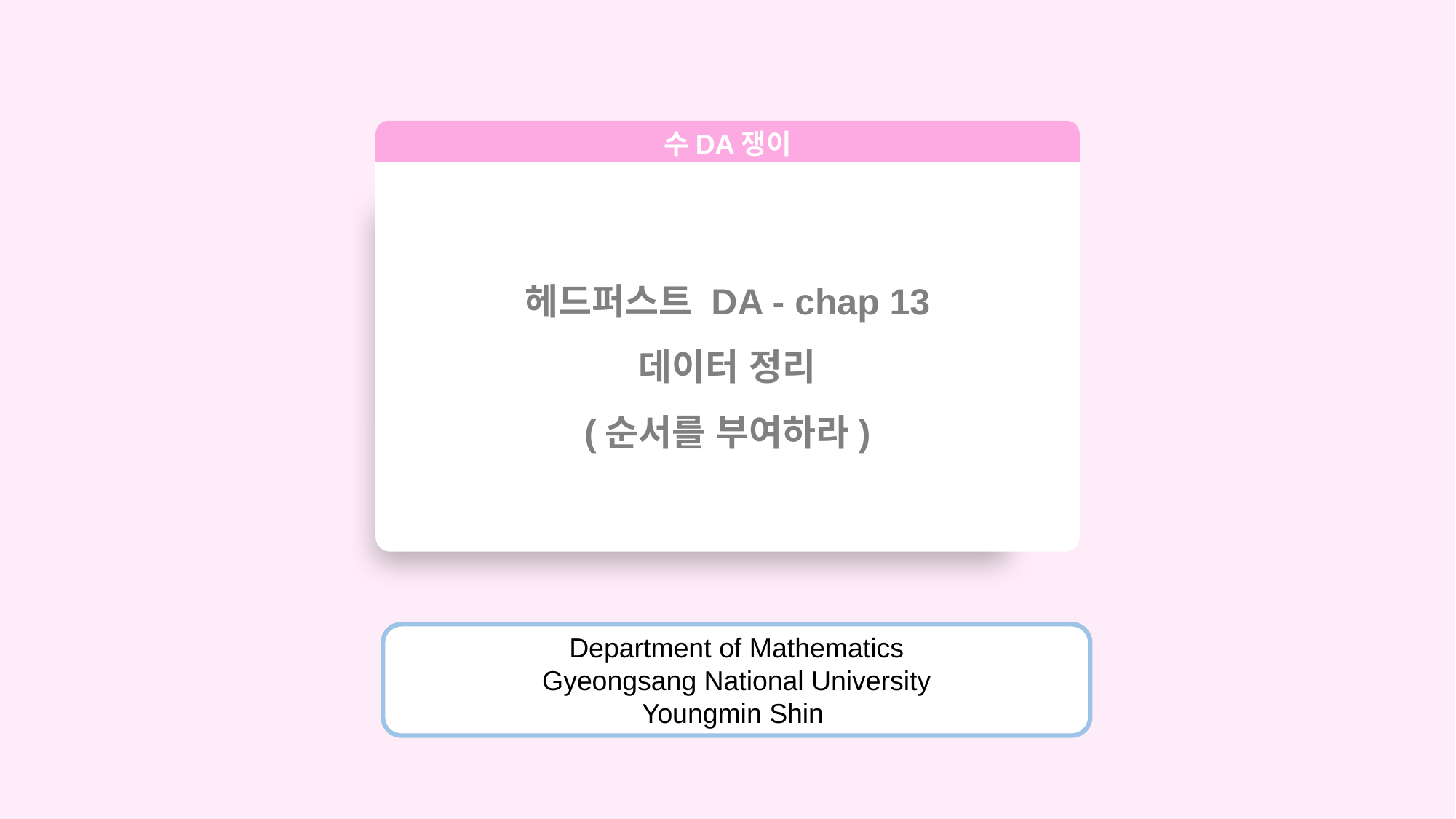

수DA쟁이
헤드퍼스트 DA - chap 13
데이터 정리
(순서를 부여하라)
Department of Mathematics
Gyeongsang National University
Youngmin Shin